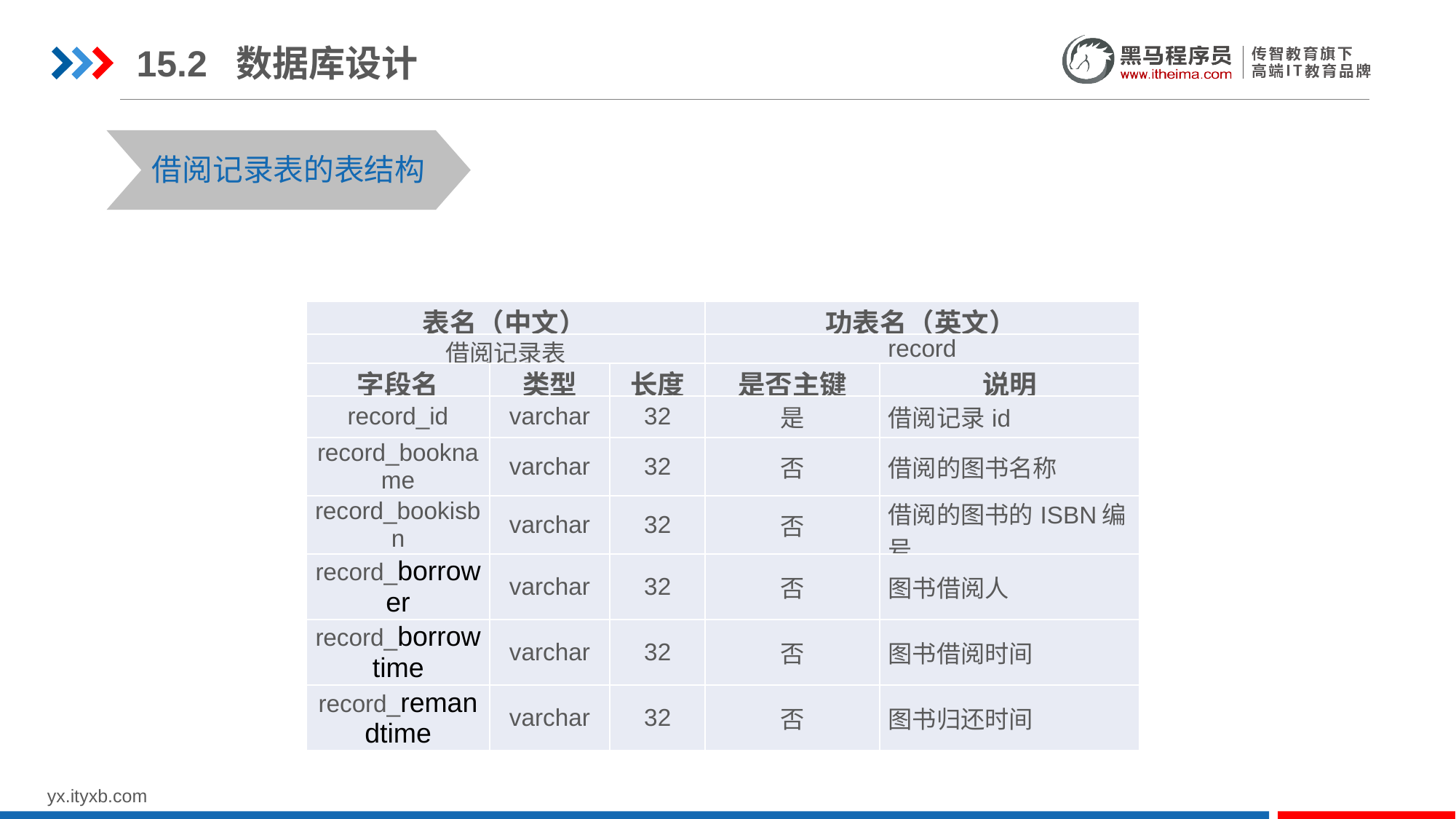

15.2  数据库设计

借阅记录表的表结构
| 表名（中文） |  |  | 功表名（英文） |  |
| --- | --- | --- | --- | --- |
| 借阅记录表 |  |  | record |  |
| 字段名 | 类型 | 长度 | 是否主键 | 说明 |
| record\_id | varchar | 32 | 是 | 借阅记录id |
| record\_bookname | varchar | 32 | 否 | 借阅的图书名称 |
| record\_bookisbn | varchar | 32 | 否 | 借阅的图书的ISBN编号 |
| record\_borrower | varchar | 32 | 否 | 图书借阅人 |
| record\_borrowtime | varchar | 32 | 否 | 图书借阅时间 |
| record\_remandtime | varchar | 32 | 否 | 图书归还时间 |